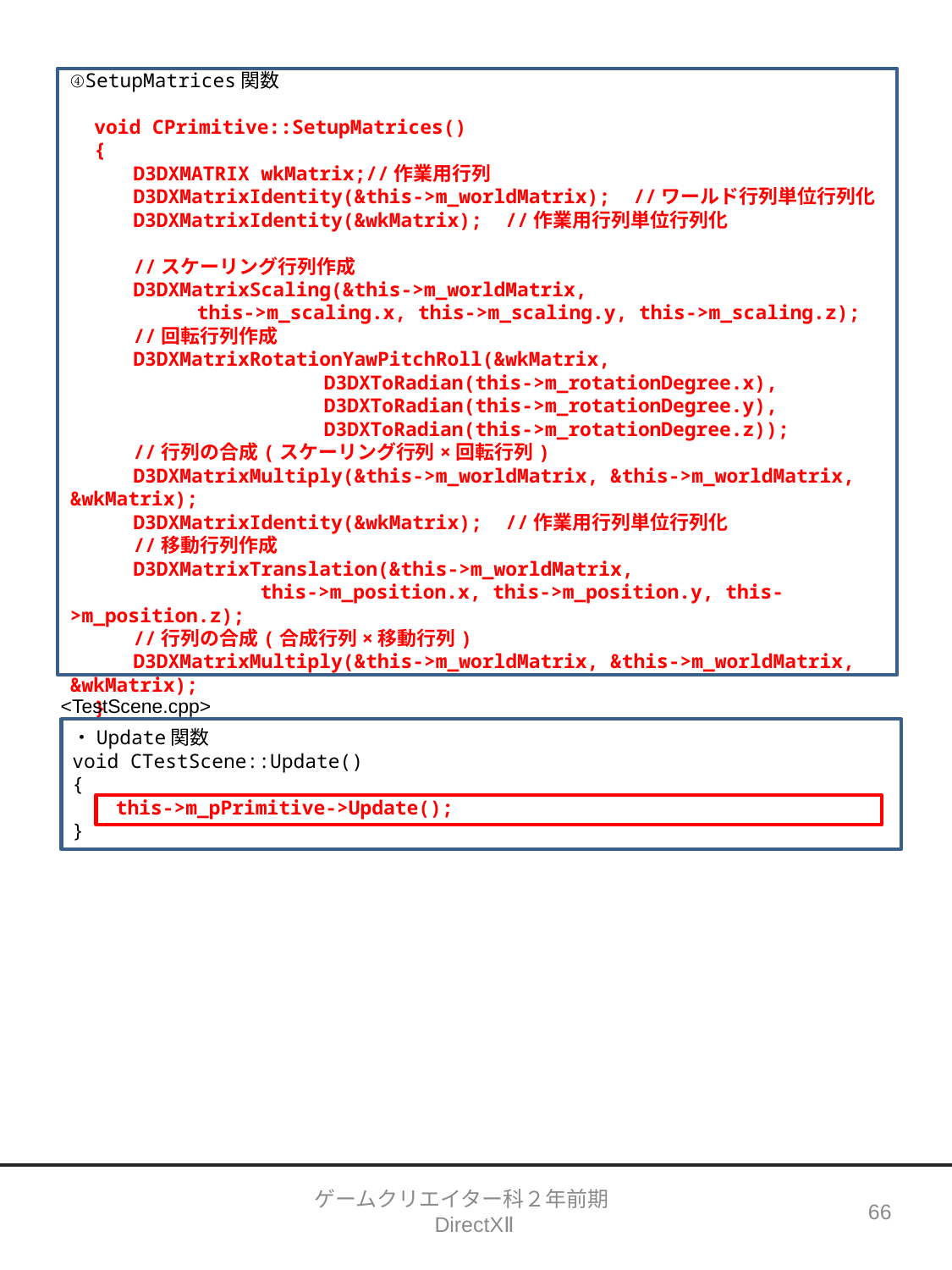

④SetupMatrices関数

　void CPrimitive::SetupMatrices()
　{
　　　D3DXMATRIX wkMatrix;//作業用行列
　　　D3DXMatrixIdentity(&this->m_worldMatrix);  //ワールド行列単位行列化
　　　D3DXMatrixIdentity(&wkMatrix);  //作業用行列単位行列化

　　　//スケーリング行列作成
　　　D3DXMatrixScaling(&this->m_worldMatrix,
	this->m_scaling.x, this->m_scaling.y, this->m_scaling.z);
　　　//回転行列作成
　　　D3DXMatrixRotationYawPitchRoll(&wkMatrix,
		D3DXToRadian(this->m_rotationDegree.x),
		D3DXToRadian(this->m_rotationDegree.y),
		D3DXToRadian(this->m_rotationDegree.z));
　　　//行列の合成(スケーリング行列×回転行列)
　　　D3DXMatrixMultiply(&this->m_worldMatrix, &this->m_worldMatrix, &wkMatrix);
　　　D3DXMatrixIdentity(&wkMatrix);  //作業用行列単位行列化
　　　//移動行列作成
　　　D3DXMatrixTranslation(&this->m_worldMatrix,
	　　　this->m_position.x, this->m_position.y, this->m_position.z);
　　　//行列の合成(合成行列×移動行列)
　　　D3DXMatrixMultiply(&this->m_worldMatrix, &this->m_worldMatrix, &wkMatrix);
　}

<TestScene.cpp>
・Update関数
void CTestScene::Update()
{
　　this->m_pPrimitive->Update();
}

ゲームクリエイター科２年前期　DirectXⅡ
66